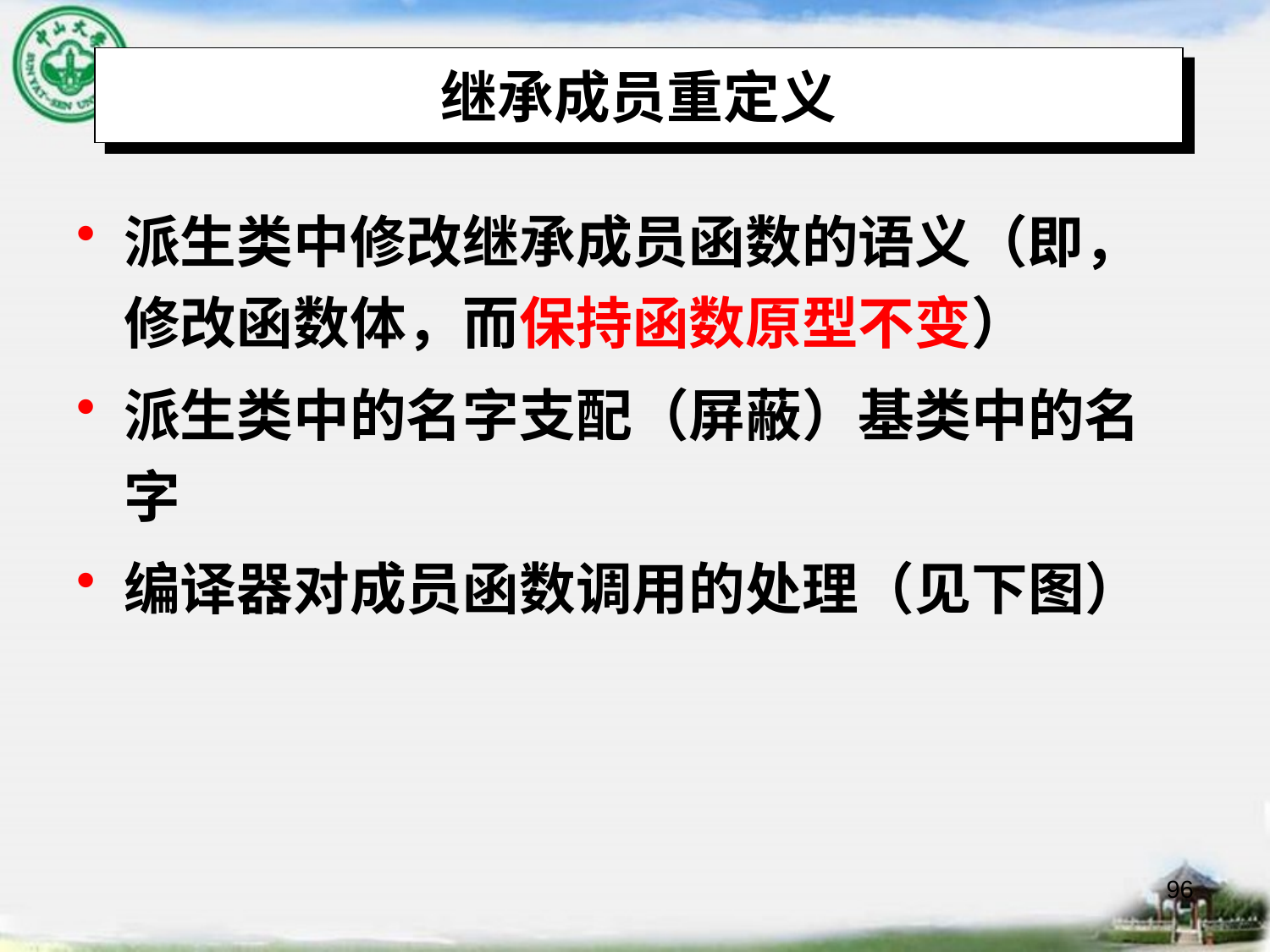

# 继承成员重定义
派生类中修改继承成员函数的语义（即，修改函数体，而保持函数原型不变）
派生类中的名字支配（屏蔽）基类中的名字
编译器对成员函数调用的处理（见下图）

96